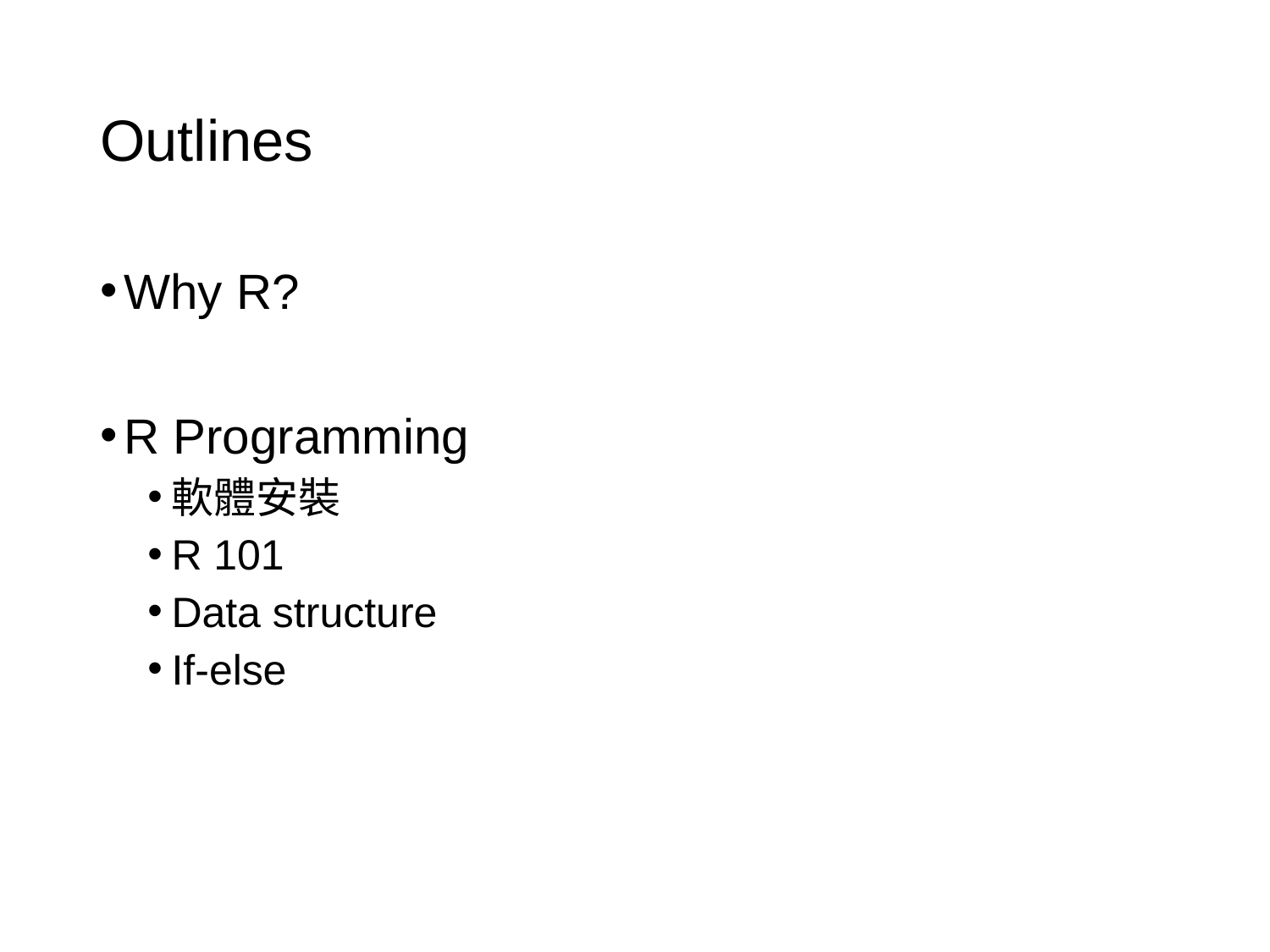

# Outlines
Why R?

R Programming
軟體安裝
R 101
Data structure
If-else